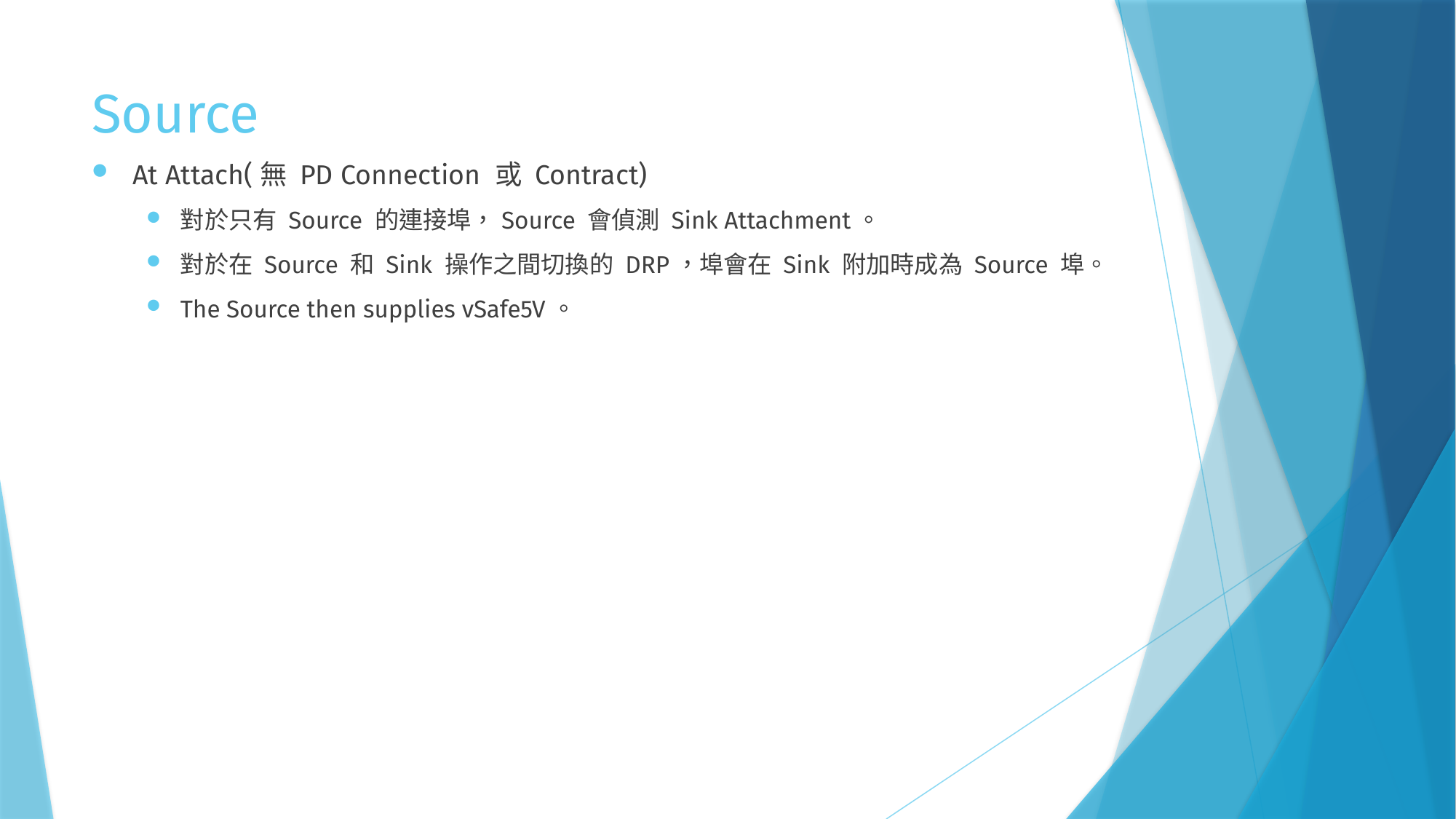

# Source
At Attach(無 PD Connection 或 Contract)
對於只有 Source 的連接埠，Source 會偵測 Sink Attachment。
對於在 Source 和 Sink 操作之間切換的 DRP，埠會在 Sink 附加時成為 Source 埠。
The Source then supplies vSafe5V。